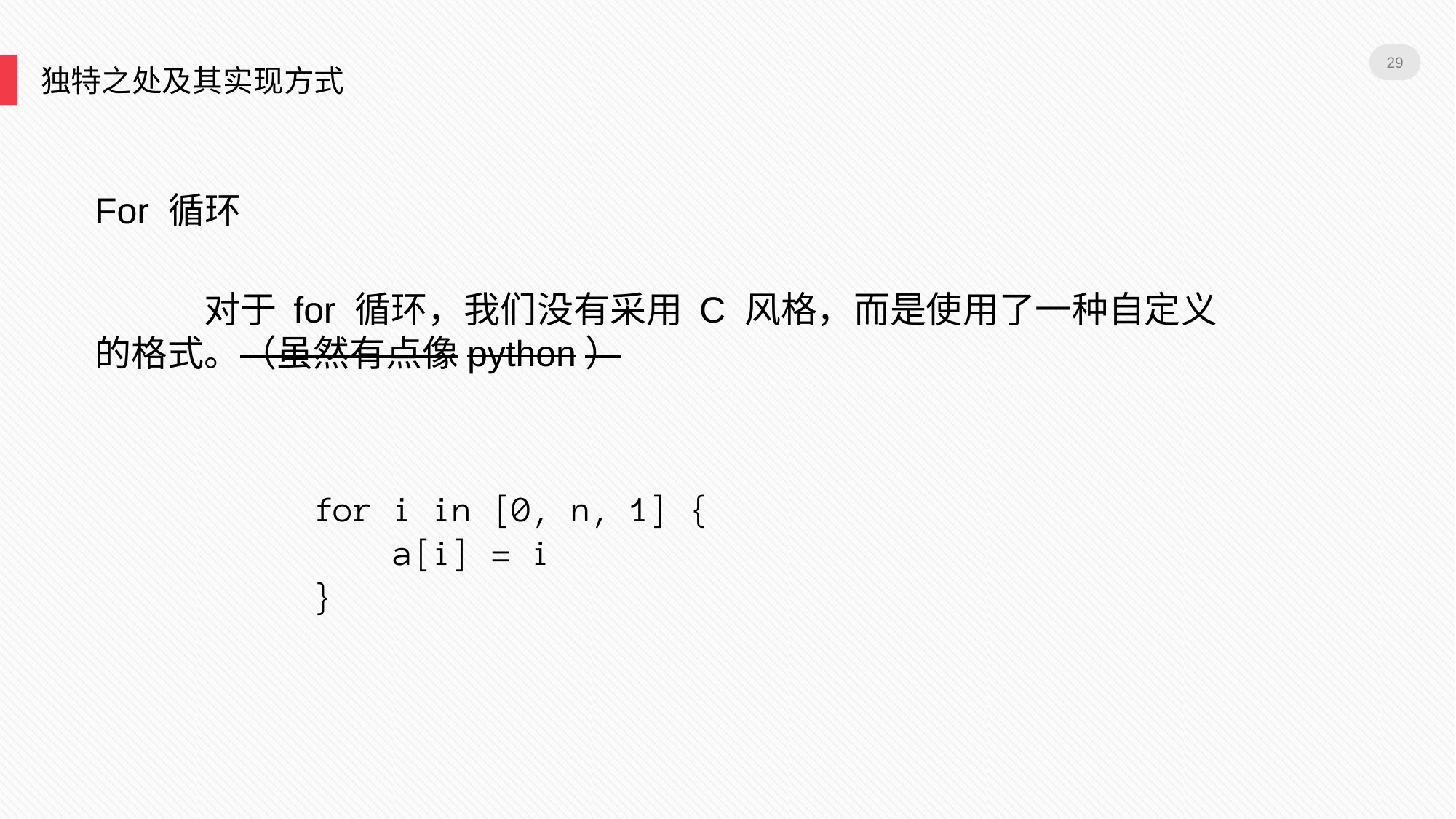

29
独特之处及其实现方式
For 循环
	对于 for 循环，我们没有采用 C 风格，而是使用了一种自定义的格式。（虽然有点像python）
for i in [0, n, 1] {
    a[i] = i
}